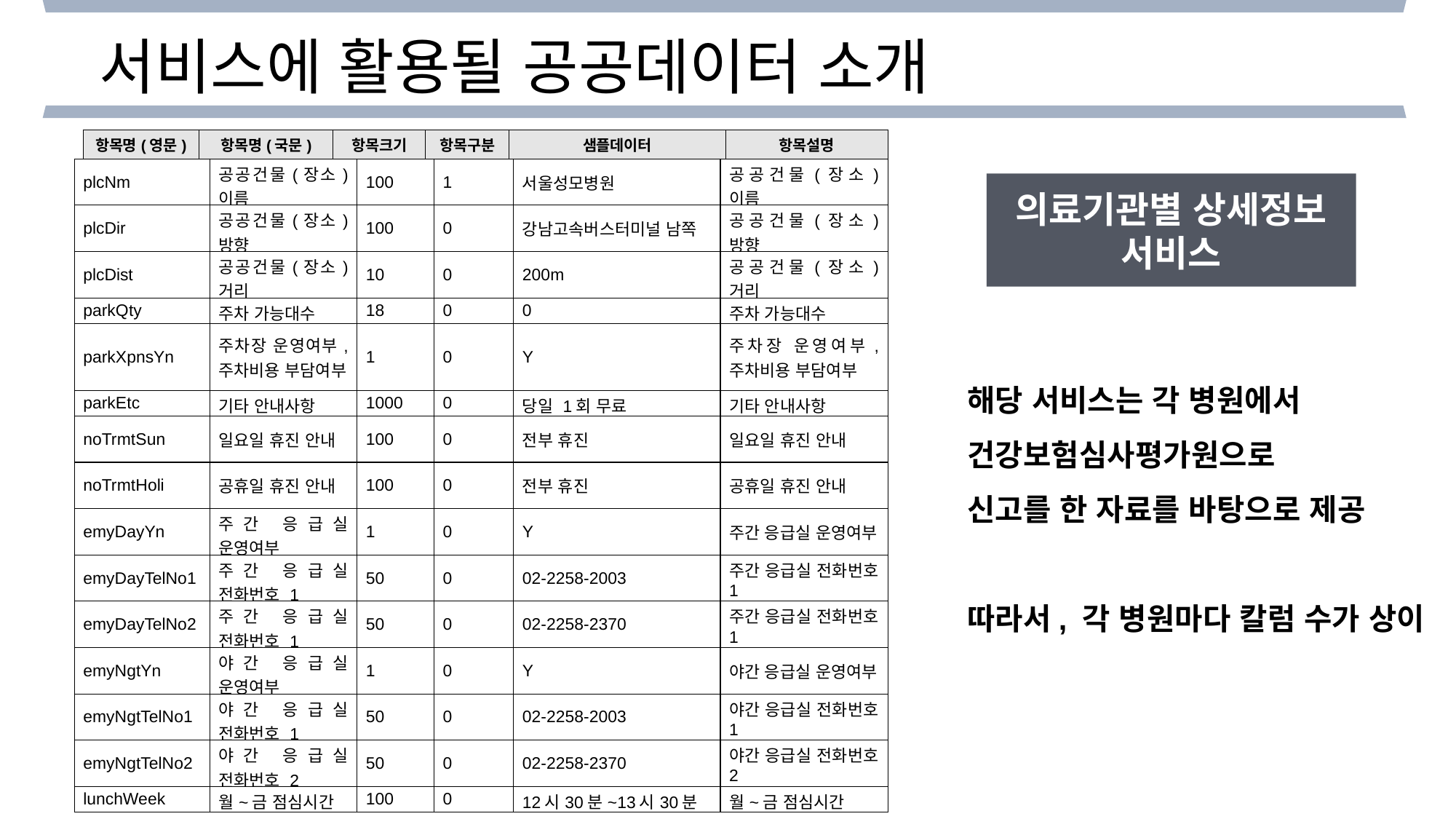

서비스에 활용될 공공데이터 소개

| 항목명(영문) | 항목명(국문) | 항목크기 | 항목구분 | 샘플데이터 | 항목설명 |
| --- | --- | --- | --- | --- | --- |
| plcNm | 공공건물(장소) 이름 | 100 | 1 | 서울성모병원 | 공공건물(장소) 이름 |
| --- | --- | --- | --- | --- | --- |
| plcDir | 공공건물(장소) 방향 | 100 | 0 | 강남고속버스터미널 남쪽 | 공공건물(장소) 방향 |
| plcDist | 공공건물(장소) 거리 | 10 | 0 | 200m | 공공건물(장소) 거리 |
| parkQty | 주차 가능대수 | 18 | 0 | 0 | 주차 가능대수 |
| parkXpnsYn | 주차장 운영여부, 주차비용 부담여부 | 1 | 0 | Y | 주차장 운영여부, 주차비용 부담여부 |
| parkEtc | 기타 안내사항 | 1000 | 0 | 당일 1회 무료 | 기타 안내사항 |
| noTrmtSun | 일요일 휴진 안내 | 100 | 0 | 전부 휴진 | 일요일 휴진 안내 |
| noTrmtHoli | 공휴일 휴진 안내 | 100 | 0 | 전부 휴진 | 공휴일 휴진 안내 |
| emyDayYn | 주간 응급실 운영여부 | 1 | 0 | Y | 주간 응급실 운영여부 |
| emyDayTelNo1 | 주간 응급실 전화번호 1 | 50 | 0 | 02-2258-2003 | 주간 응급실 전화번호 1 |
| emyDayTelNo2 | 주간 응급실 전화번호 1 | 50 | 0 | 02-2258-2370 | 주간 응급실 전화번호 1 |
| emyNgtYn | 야간 응급실 운영여부 | 1 | 0 | Y | 야간 응급실 운영여부 |
| emyNgtTelNo1 | 야간 응급실 전화번호 1 | 50 | 0 | 02-2258-2003 | 야간 응급실 전화번호 1 |
| emyNgtTelNo2 | 야간 응급실 전화번호 2 | 50 | 0 | 02-2258-2370 | 야간 응급실 전화번호 2 |
| lunchWeek | 월~금 점심시간 | 100 | 0 | 12시30분~13시30분 | 월~금 점심시간 |
의료기관별 상세정보 서비스
해당 서비스는 각 병원에서
건강보험심사평가원으로
신고를 한 자료를 바탕으로 제공

따라서, 각 병원마다 칼럼 수가 상이